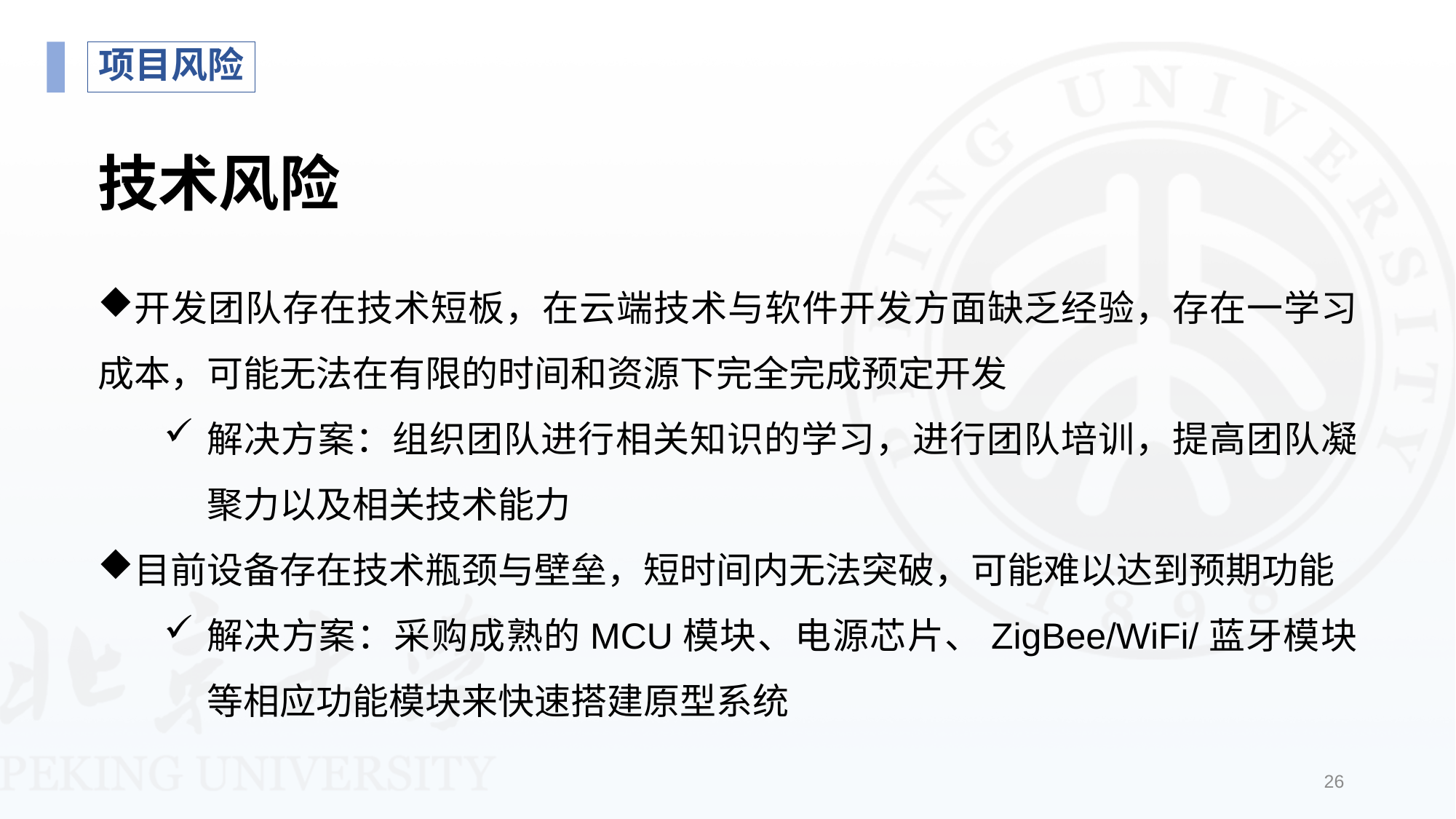

项目风险
# 技术风险
开发团队存在技术短板，在云端技术与软件开发方面缺乏经验，存在一学习成本，可能无法在有限的时间和资源下完全完成预定开发
解决方案：组织团队进行相关知识的学习，进行团队培训，提高团队凝聚力以及相关技术能力
目前设备存在技术瓶颈与壁垒，短时间内无法突破，可能难以达到预期功能
解决方案：采购成熟的MCU模块、电源芯片、ZigBee/WiFi/蓝牙模块等相应功能模块来快速搭建原型系统
26